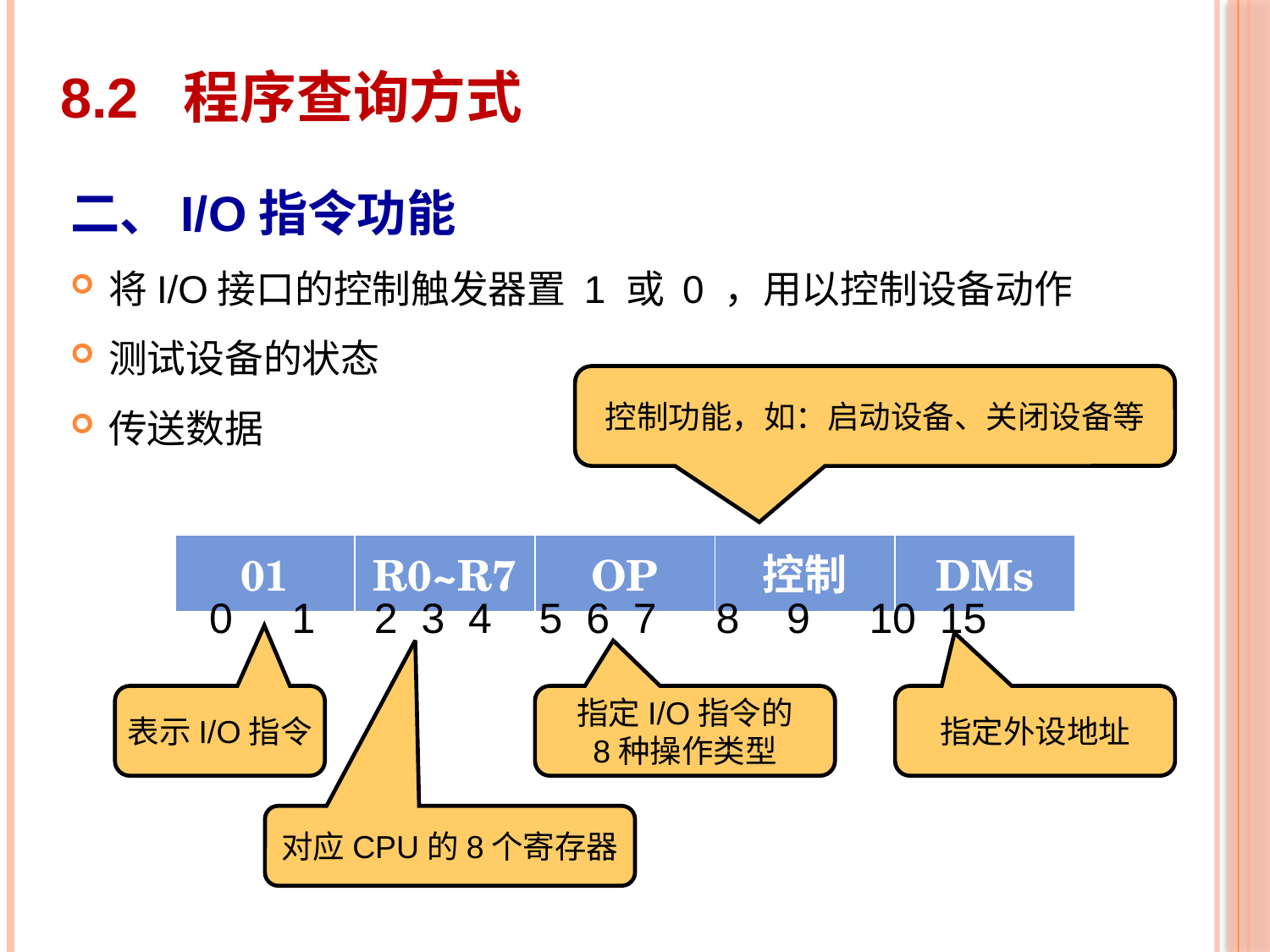

# 8.2  程序查询方式
二、I/O指令功能
将I/O接口的控制触发器置 1 或 0 ，用以控制设备动作
测试设备的状态
传送数据
控制功能，如：启动设备、关闭设备等
| 01 | R0~R7 | OP | 控制 | DMs |
| --- | --- | --- | --- | --- |
 0     1     2  3  4    5  6  7     8    9     10  15
表示I/O指令
指定I/O指令的
8种操作类型
指定外设地址
对应CPU的8个寄存器